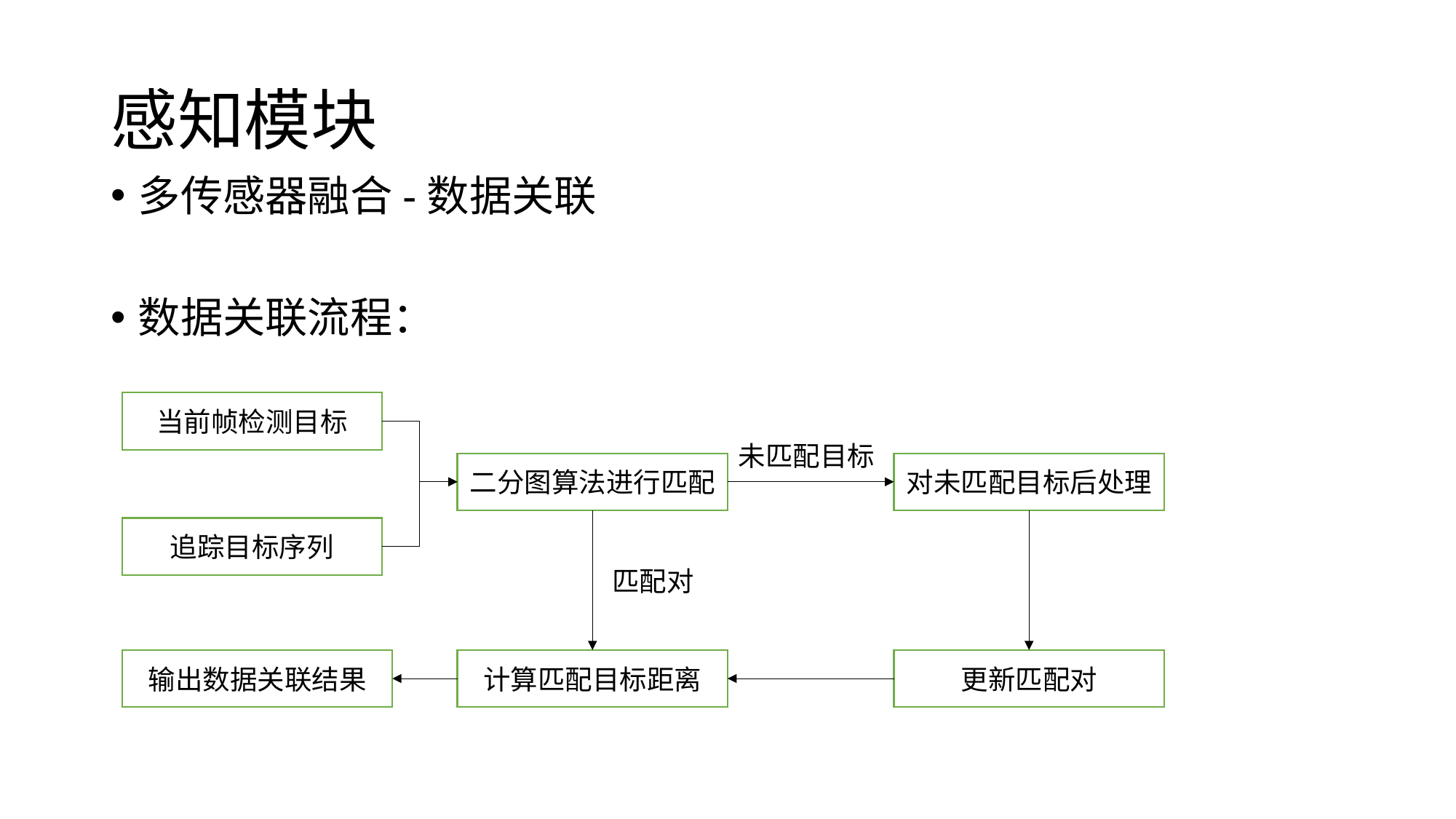

# 感知模块
多传感器融合-数据关联

数据关联流程：

当前帧检测目标
未匹配目标
二分图算法进行匹配
对未匹配目标后处理
追踪目标序列
匹配对
输出数据关联结果
计算匹配目标距离
更新匹配对